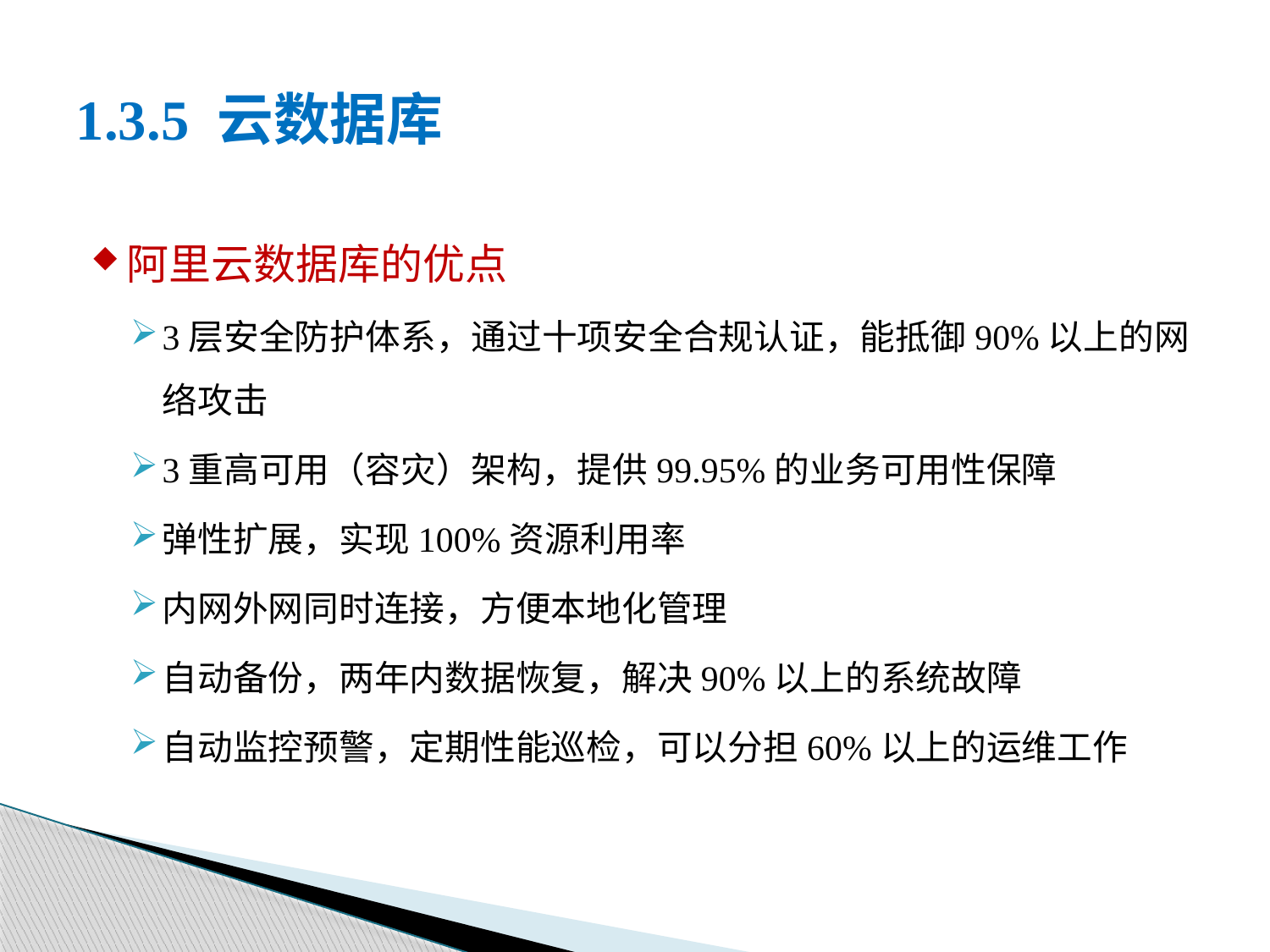

# 1.3.5 云数据库
阿里云数据库的优点
3层安全防护体系，通过十项安全合规认证，能抵御90%以上的网络攻击
3重高可用（容灾）架构，提供99.95%的业务可用性保障
弹性扩展，实现100%资源利用率
内网外网同时连接，方便本地化管理
自动备份，两年内数据恢复，解决90%以上的系统故障
自动监控预警，定期性能巡检，可以分担60%以上的运维工作